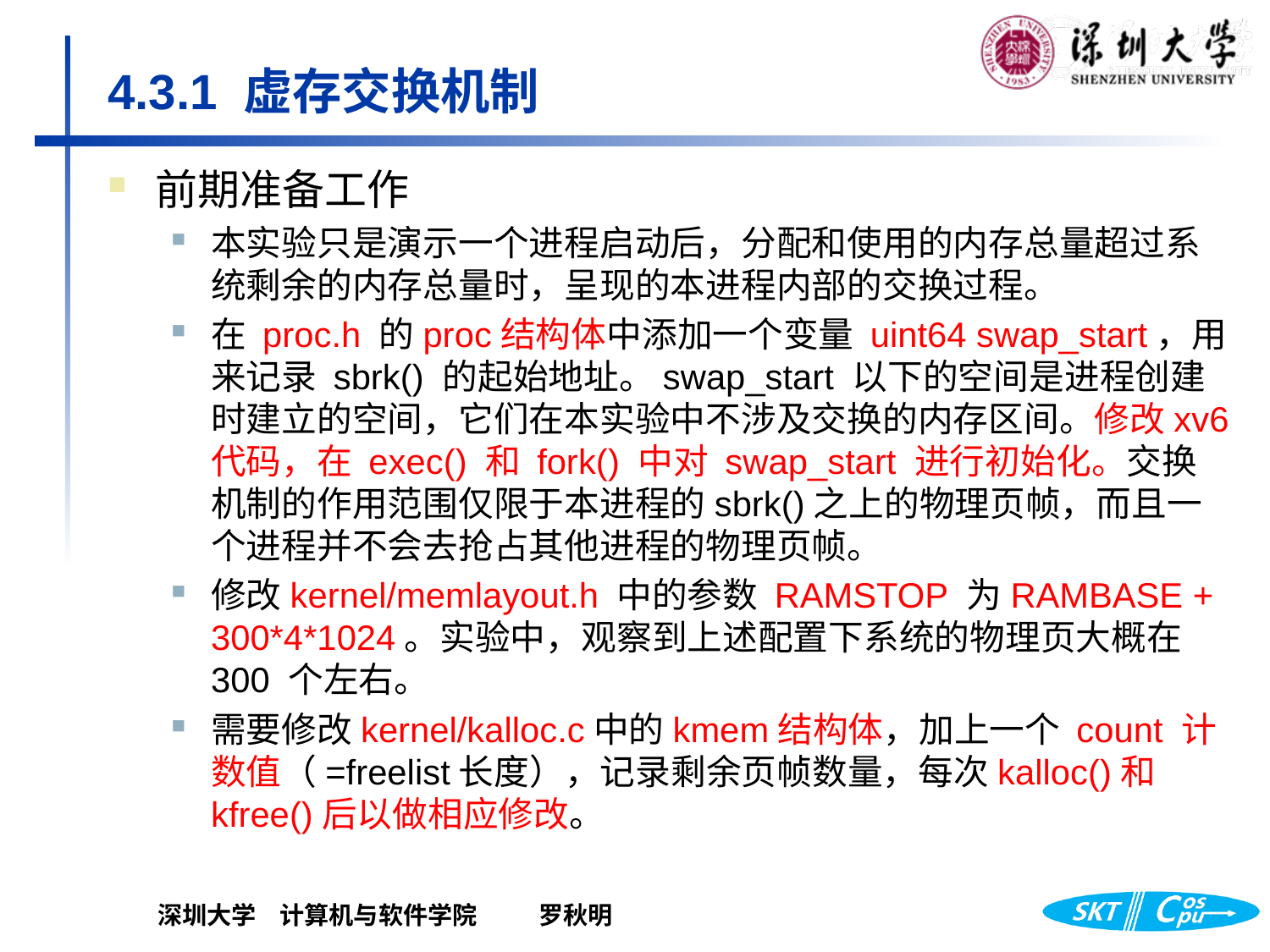

# 4.3.1 虚存交换机制
前期准备工作
本实验只是演示一个进程启动后，分配和使用的内存总量超过系统剩余的内存总量时，呈现的本进程内部的交换过程。
在 proc.h 的proc结构体中添加一个变量 uint64 swap_start，用来记录 sbrk() 的起始地址。swap_start 以下的空间是进程创建时建立的空间，它们在本实验中不涉及交换的内存区间。修改xv6代码，在 exec() 和 fork() 中对 swap_start 进行初始化。交换机制的作用范围仅限于本进程的sbrk()之上的物理页帧，而且一个进程并不会去抢占其他进程的物理页帧。
修改kernel/memlayout.h 中的参数 RAMSTOP 为RAMBASE + 300*4*1024。实验中，观察到上述配置下系统的物理页大概在 300 个左右。
需要修改kernel/kalloc.c中的kmem结构体，加上一个 count 计数值（=freelist长度），记录剩余页帧数量，每次kalloc()和kfree()后以做相应修改。